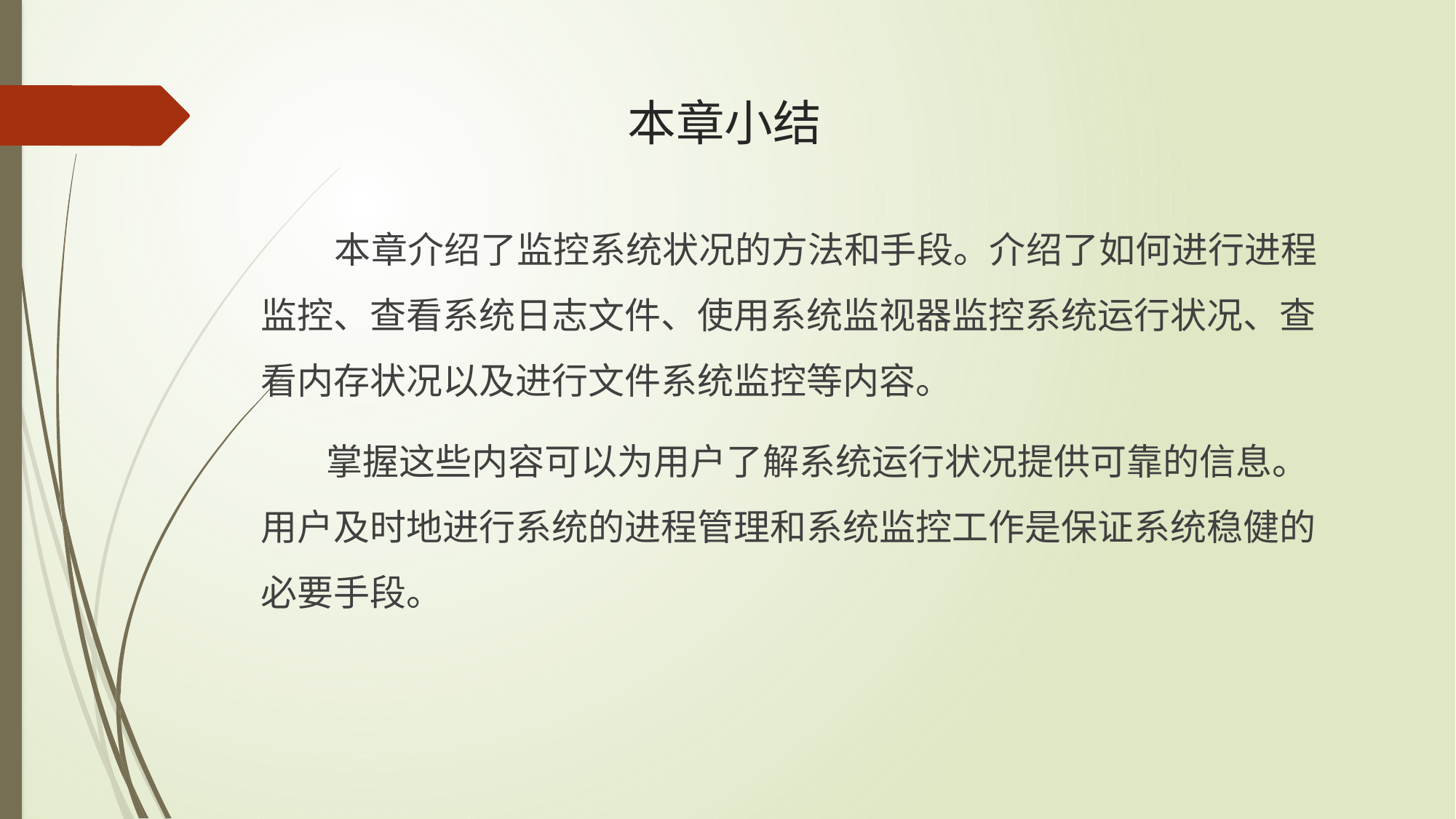

# 本章小结
        本章介绍了监控系统状况的方法和手段。介绍了如何进行进程监控、查看系统日志文件、使用系统监视器监控系统运行状况、查看内存状况以及进行文件系统监控等内容。
       掌握这些内容可以为用户了解系统运行状况提供可靠的信息。用户及时地进行系统的进程管理和系统监控工作是保证系统稳健的必要手段。